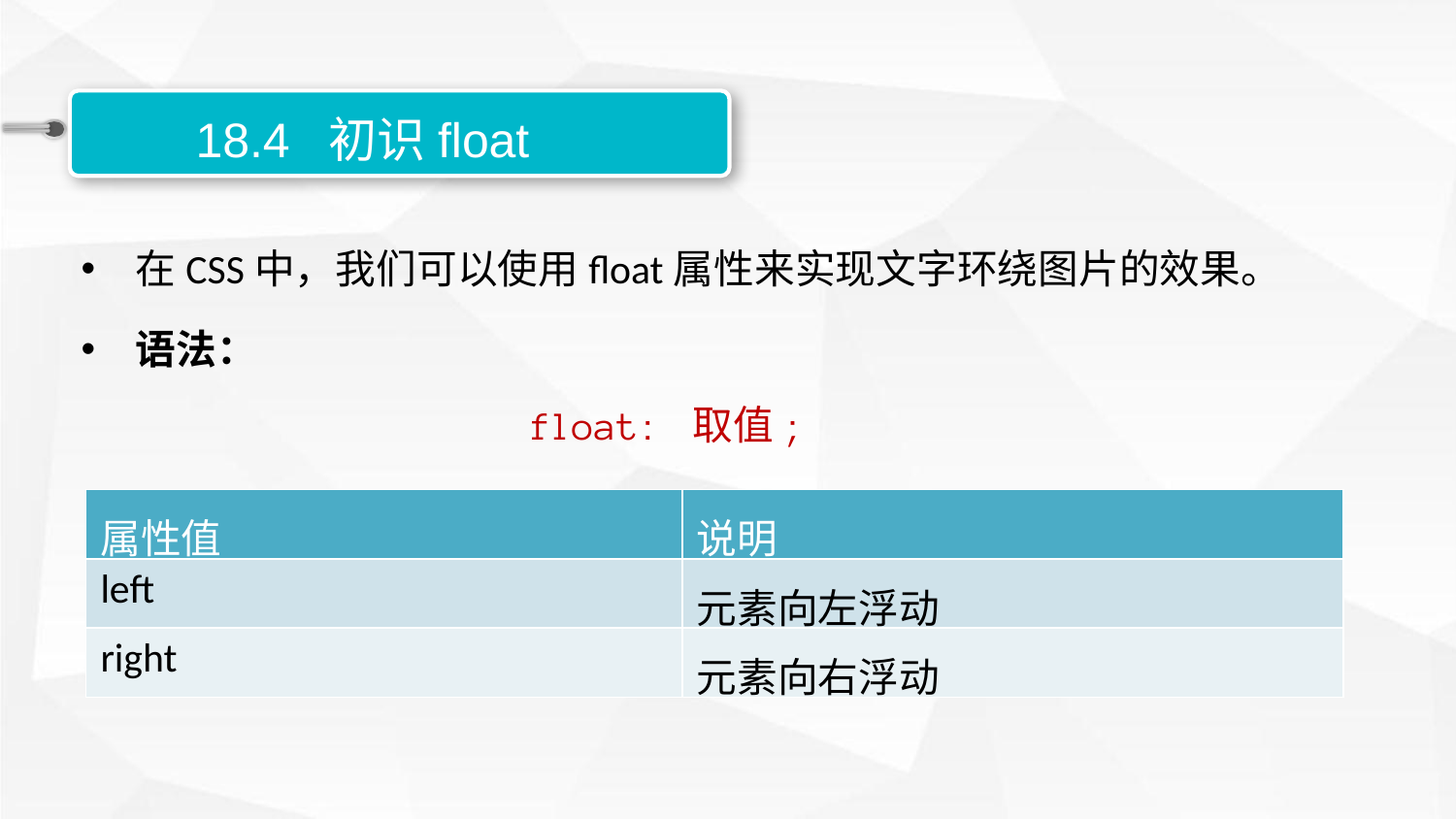

18.4  初识float

在CSS中，我们可以使用float属性来实现文字环绕图片的效果。
语法：
float: 取值;
| 属性值 | 说明 |
| --- | --- |
| left | 元素向左浮动 |
| right | 元素向右浮动 |